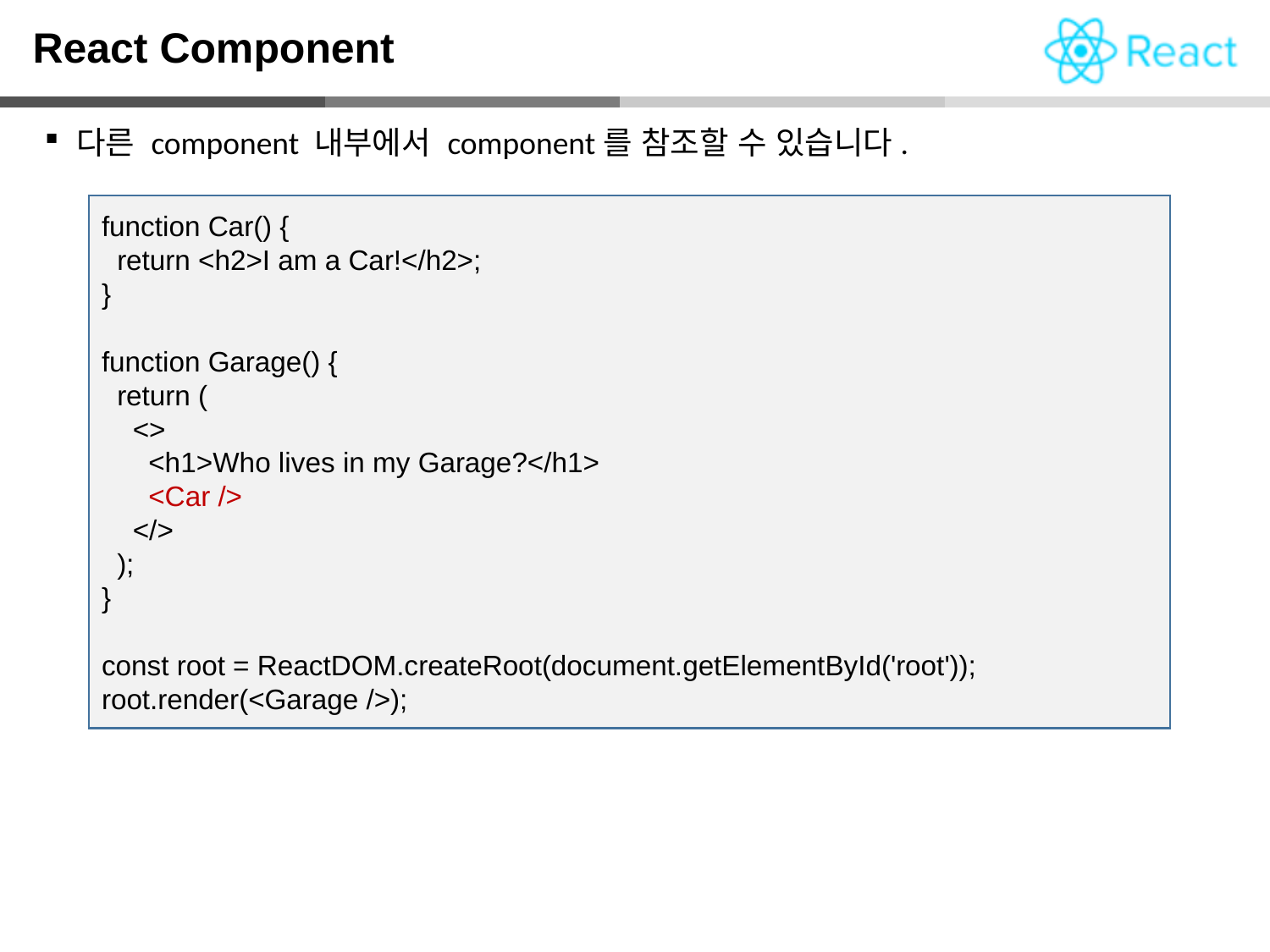

React Component
다른 component 내부에서 component를 참조할 수 있습니다.
function Car() {
  return <h2>I am a Car!</h2>;
}

function Garage() {
  return (
    <>
      <h1>Who lives in my Garage?</h1>
      <Car />
    </>
  );
}

const root = ReactDOM.createRoot(document.getElementById('root'));
root.render(<Garage />);